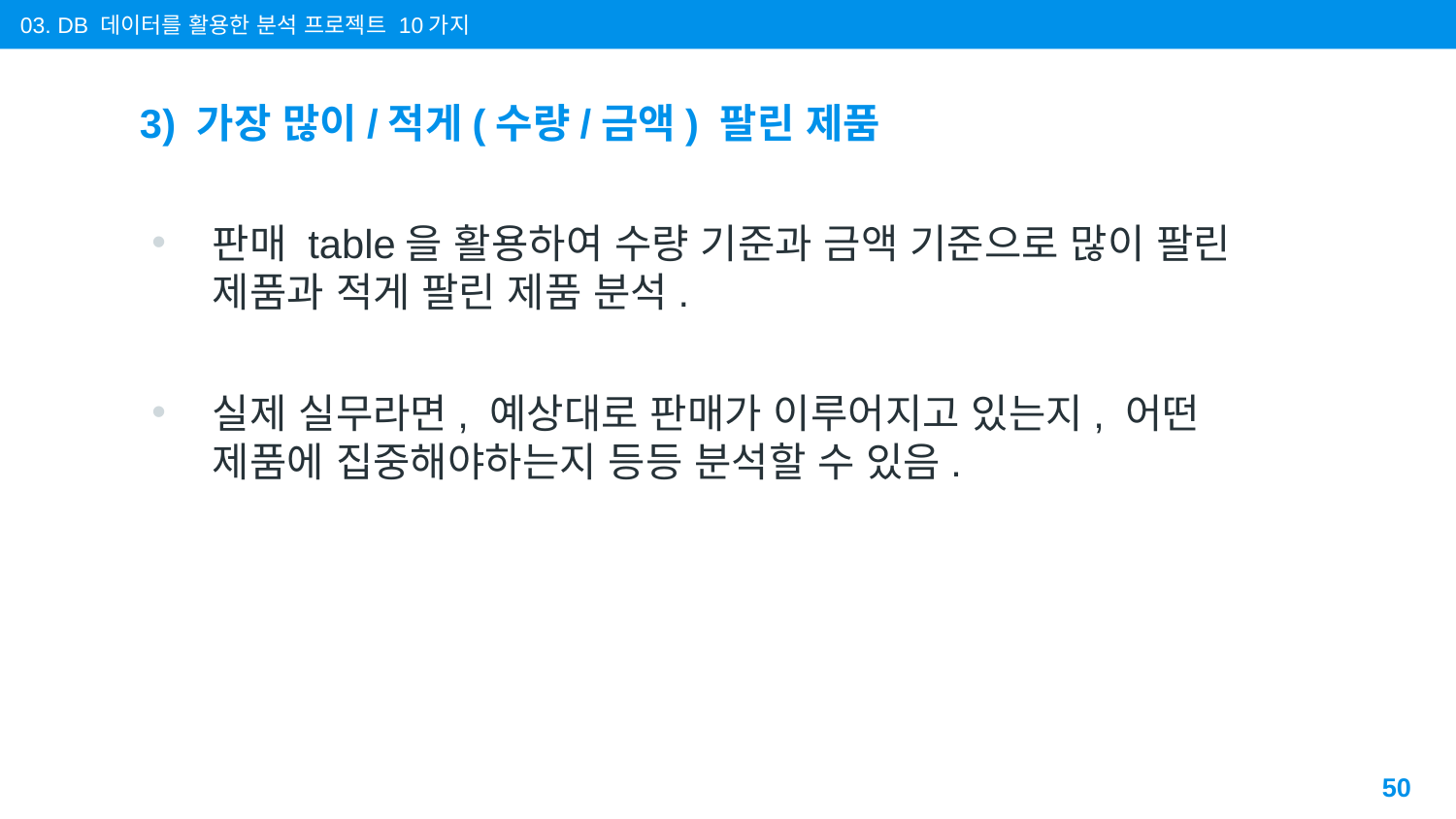

03. DB 데이터를 활용한 분석 프로젝트 10가지
# 3) 가장 많이/적게(수량/금액) 팔린 제품
판매 table을 활용하여 수량 기준과 금액 기준으로 많이 팔린 제품과 적게 팔린 제품 분석.

실제 실무라면, 예상대로 판매가 이루어지고 있는지, 어떤 제품에 집중해야하는지 등등 분석할 수 있음.
50